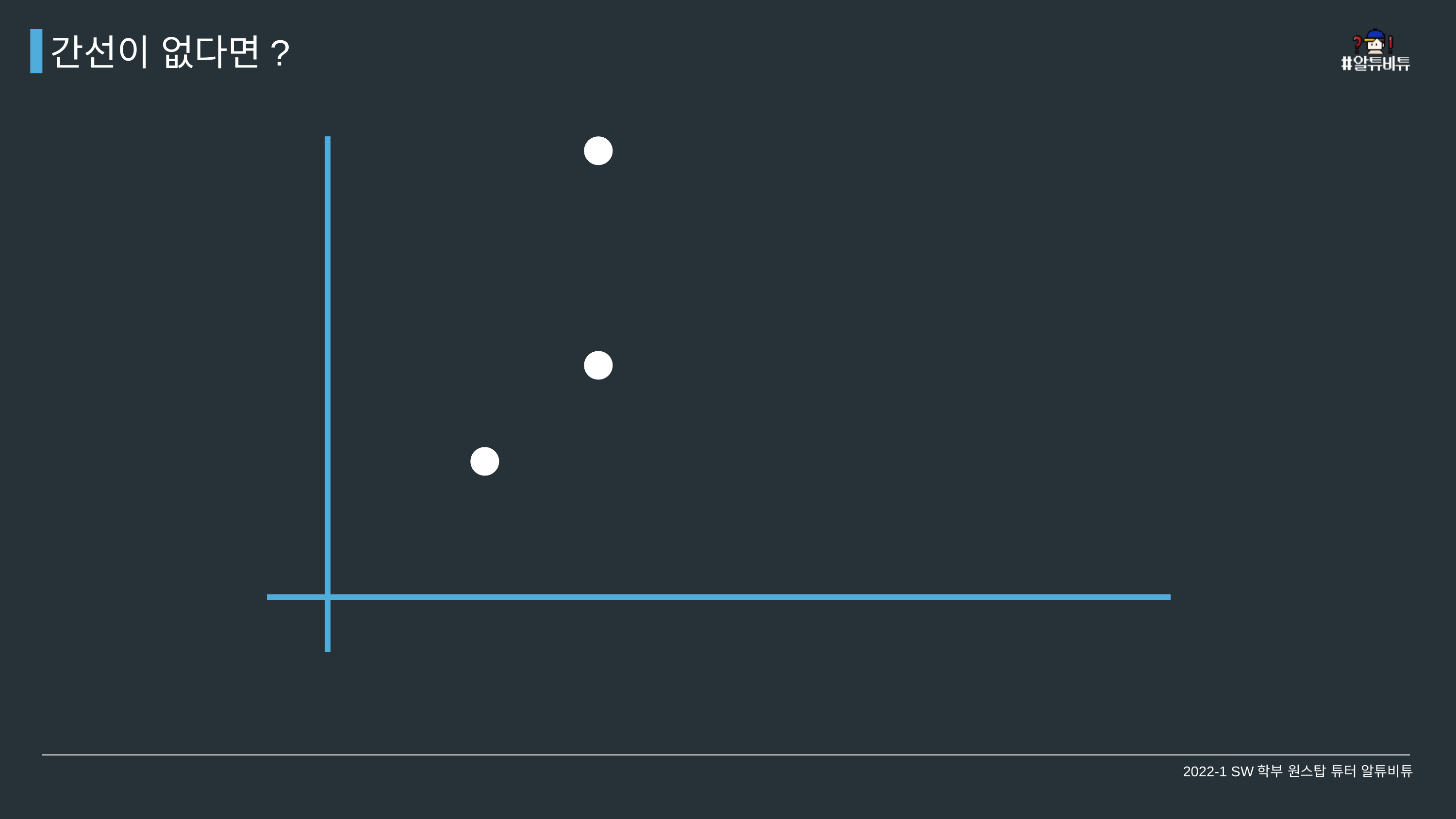

간선이 없다면?

2022-1 SW학부 원스탑 튜터 알튜비튜